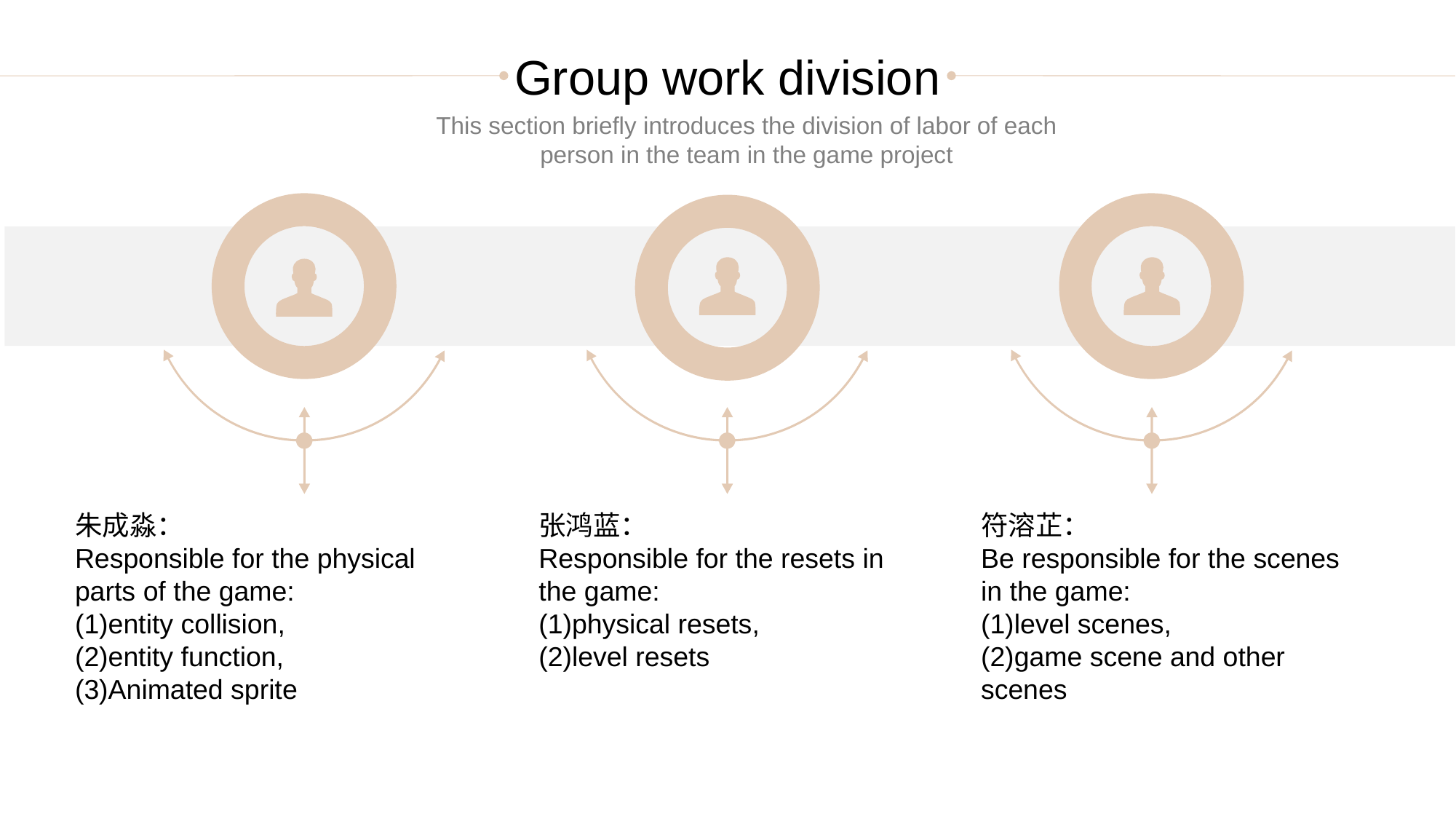

Group work division
This section briefly introduces the division of labor of each person in the team in the game project

朱成淼：
Responsible for the physical parts of the game:
(1)entity collision,
(2)entity function,
(3)Animated sprite
张鸿蓝：
Responsible for the resets in the game:
(1)physical resets,
(2)level resets

符溶芷：
Be responsible for the scenes in the game:
(1)level scenes,
(2)game scene and other scenes